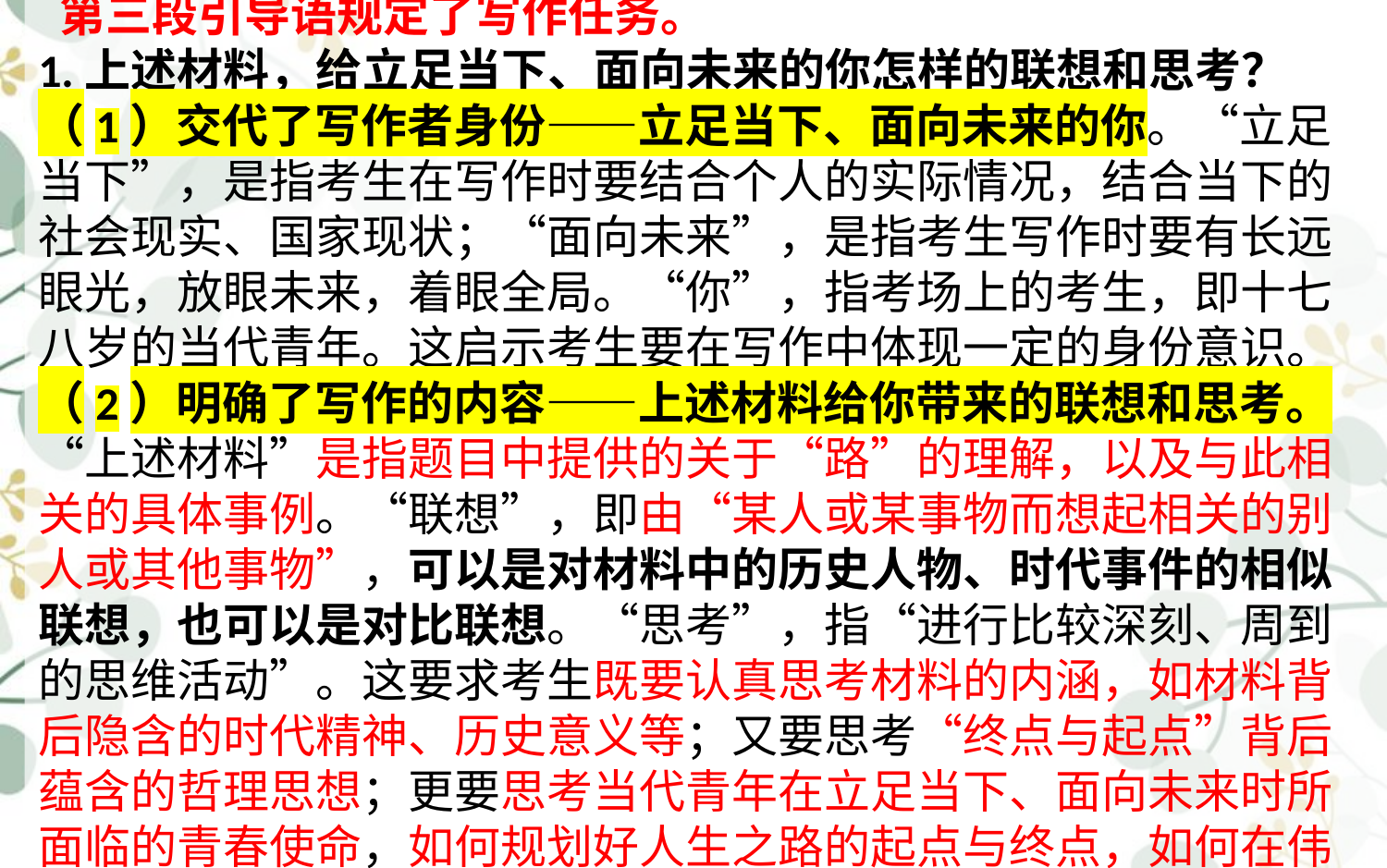

第三段引导语规定了写作任务。1.上述材料，给立足当下、面向未来的你怎样的联想和思考？（1）交代了写作者身份——立足当下、面向未来的你。“立足当下”，是指考生在写作时要结合个人的实际情况，结合当下的社会现实、国家现状；“面向未来”，是指考生写作时要有长远眼光，放眼未来，着眼全局。“你”，指考场上的考生，即十七八岁的当代青年。这启示考生要在写作中体现一定的身份意识。（2）明确了写作的内容——上述材料给你带来的联想和思考。“上述材料”是指题目中提供的关于“路”的理解，以及与此相关的具体事例。“联想”，即由“某人或某事物而想起相关的别人或其他事物”，可以是对材料中的历史人物、时代事件的相似联想，也可以是对比联想。“思考”，指“进行比较深刻、周到的思维活动”。这要求考生既要认真思考材料的内涵，如材料背后隐含的时代精神、历史意义等；又要思考“终点与起点”背后蕴含的哲理思想；更要思考当代青年在立足当下、面向未来时所面临的青春使命，如何规划好人生之路的起点与终点，如何在伟大复兴的征途上砥砺前行等。